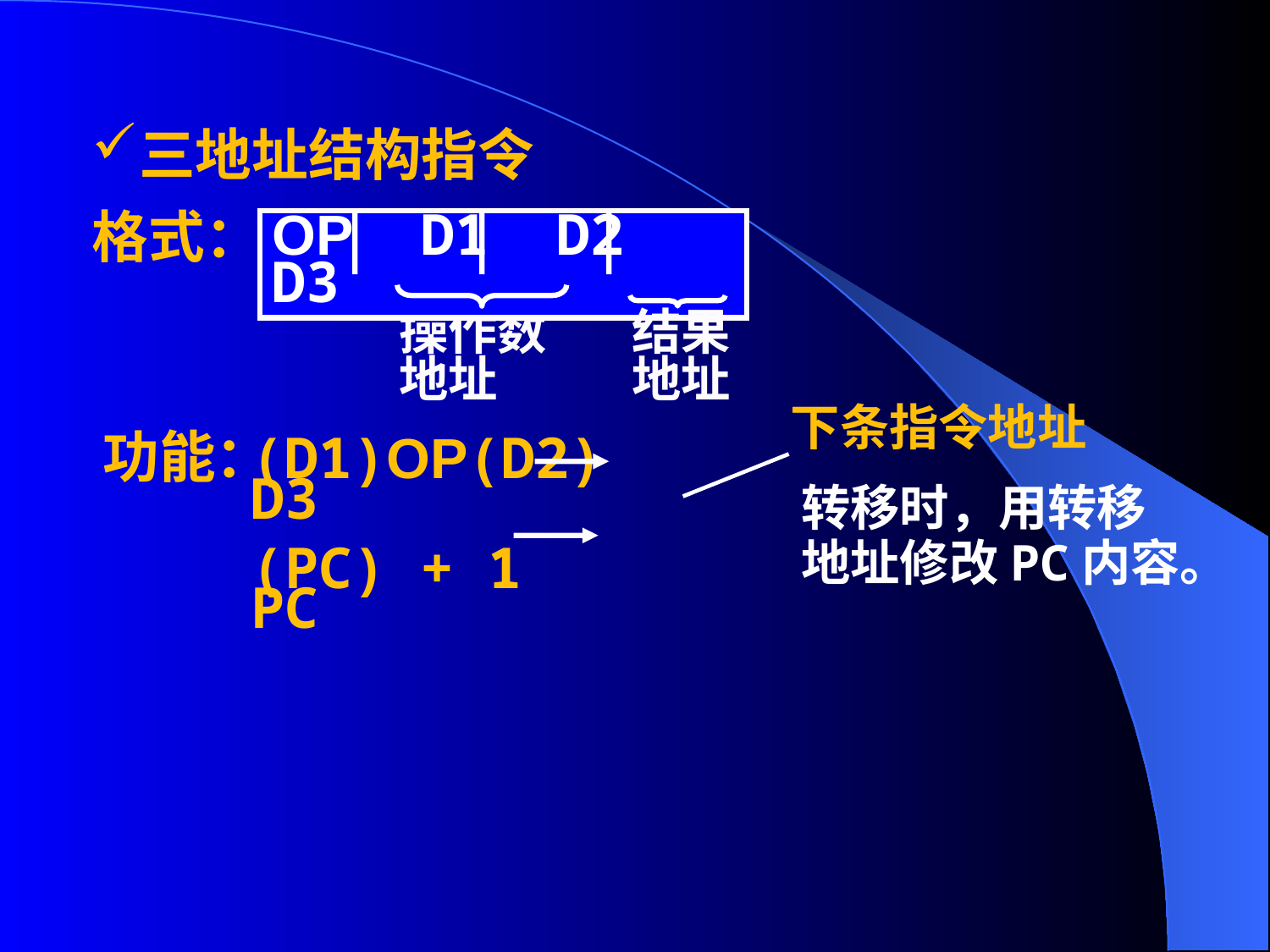

三地址结构指令
格式：
OP  D1  D2   D3

操作数地址
结果地址
下条指令地址
功能：
(D1)OP(D2)   D3
(PC) + 1     PC

转移时，用转移
地址修改PC内容。